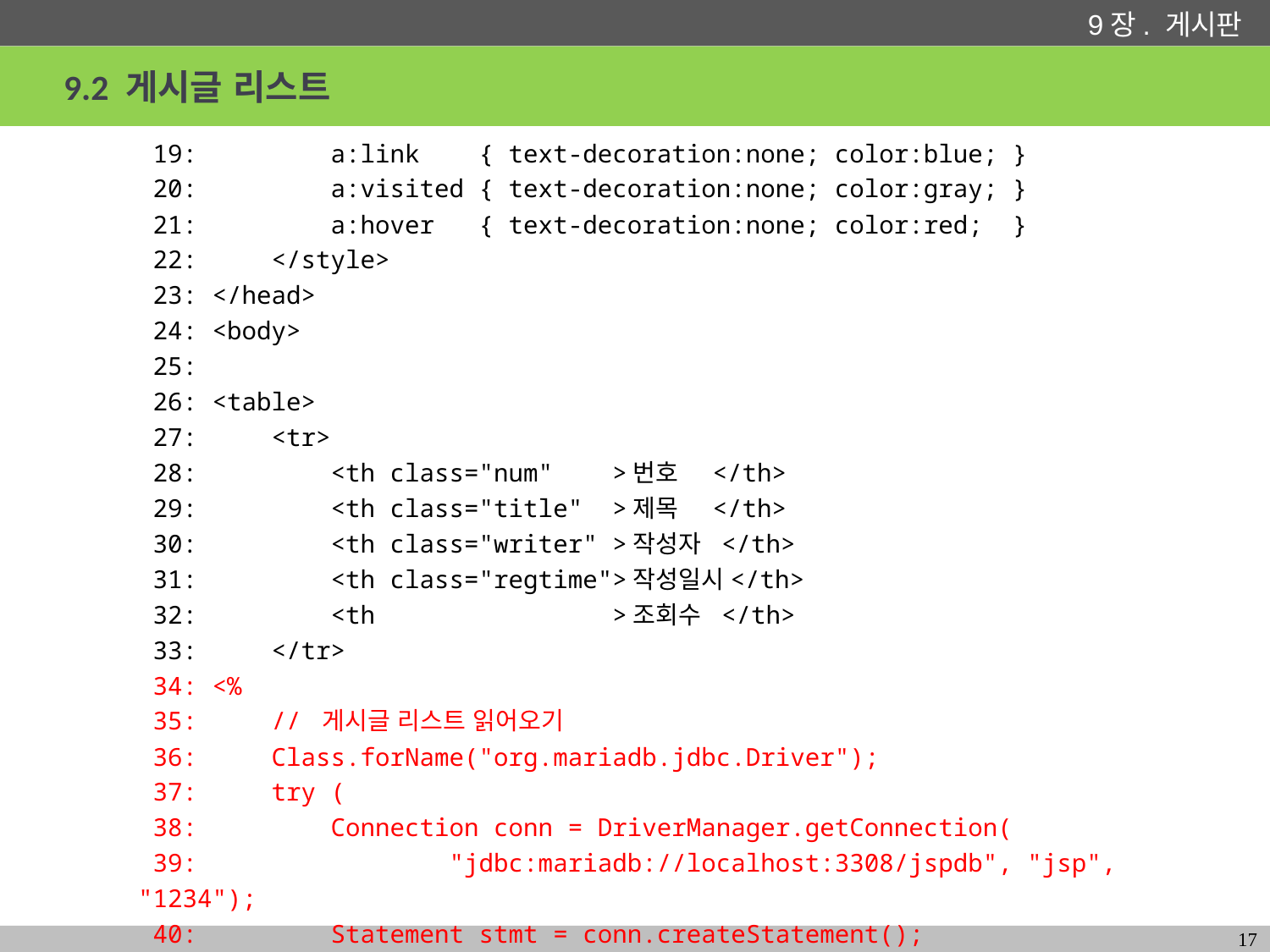

# 9.2 게시글 리스트
 19:         a:link    { text-decoration:none; color:blue; }
 20:         a:visited { text-decoration:none; color:gray; }
 21:         a:hover   { text-decoration:none; color:red;  }
 22:     </style>
 23: </head>
 24: <body>
 25:
 26: <table>
 27:     <tr>
 28:         <th class="num"    >번호    </th>
 29:         <th class="title"  >제목    </th>
 30:         <th class="writer" >작성자  </th>
 31:         <th class="regtime">작성일시</th>
 32:         <th                >조회수  </th>
 33:     </tr>
 34: <%
 35:     // 게시글 리스트 읽어오기
 36:     Class.forName("org.mariadb.jdbc.Driver");
 37:     try (
 38:         Connection conn = DriverManager.getConnection(
 39:                 "jdbc:mariadb://localhost:3308/jspdb", "jsp", "1234");
 40:         Statement stmt = conn.createStatement();
17